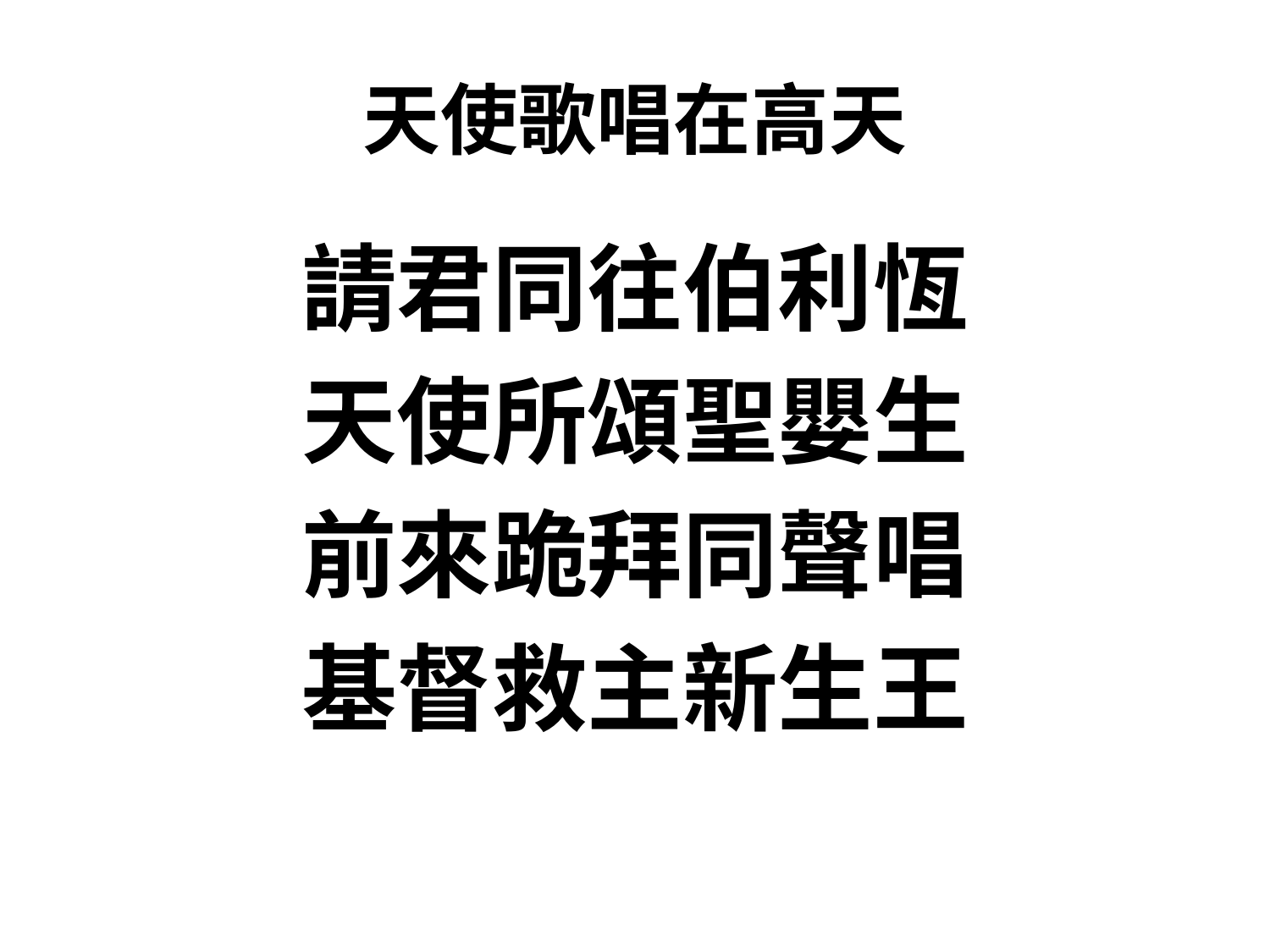

# 天使歌唱在高天
請君同往伯利恆
天使所頌聖嬰生
前來跪拜同聲唱
基督救主新生王